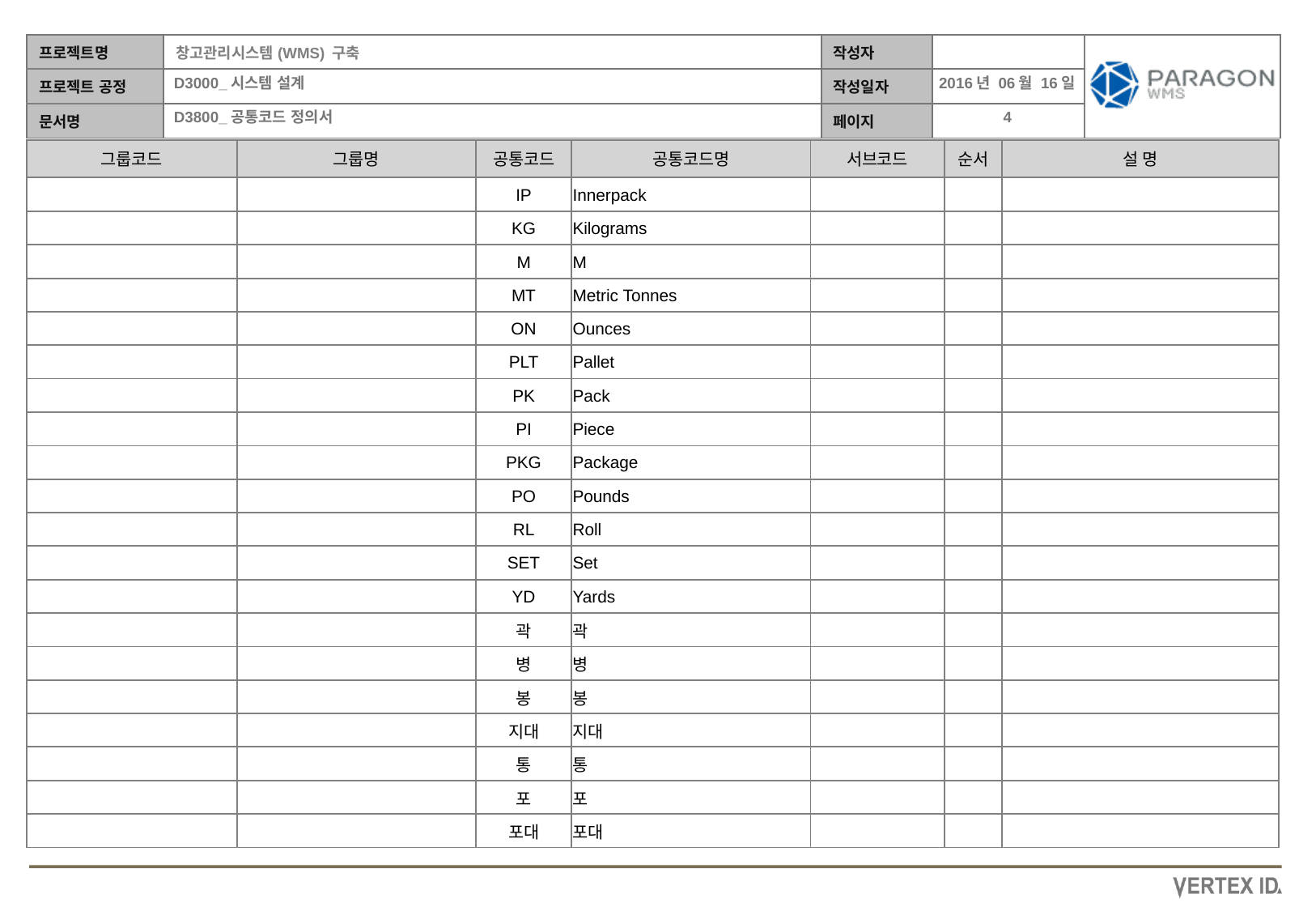

2016년 06월 16일
| 그룹코드 | 그룹명 | 공통코드 | 공통코드명 | 서브코드 | 순서 | 설 명 |
| --- | --- | --- | --- | --- | --- | --- |
|  |  | IP | Innerpack |  |  |  |
| --- | --- | --- | --- | --- | --- | --- |
|  |  | KG | Kilograms |  |  |  |
|  |  | M | M |  |  |  |
|  |  | MT | Metric Tonnes |  |  |  |
|  |  | ON | Ounces |  |  |  |
|  |  | PLT | Pallet |  |  |  |
|  |  | PK | Pack |  |  |  |
|  |  | PI | Piece |  |  |  |
|  |  | PKG | Package |  |  |  |
|  |  | PO | Pounds |  |  |  |
|  |  | RL | Roll |  |  |  |
|  |  | SET | Set |  |  |  |
|  |  | YD | Yards |  |  |  |
|  |  | 곽 | 곽 |  |  |  |
|  |  | 병 | 병 |  |  |  |
|  |  | 봉 | 봉 |  |  |  |
|  |  | 지대 | 지대 |  |  |  |
|  |  | 통 | 통 |  |  |  |
|  |  | 포 | 포 |  |  |  |
|  |  | 포대 | 포대 |  |  |  |